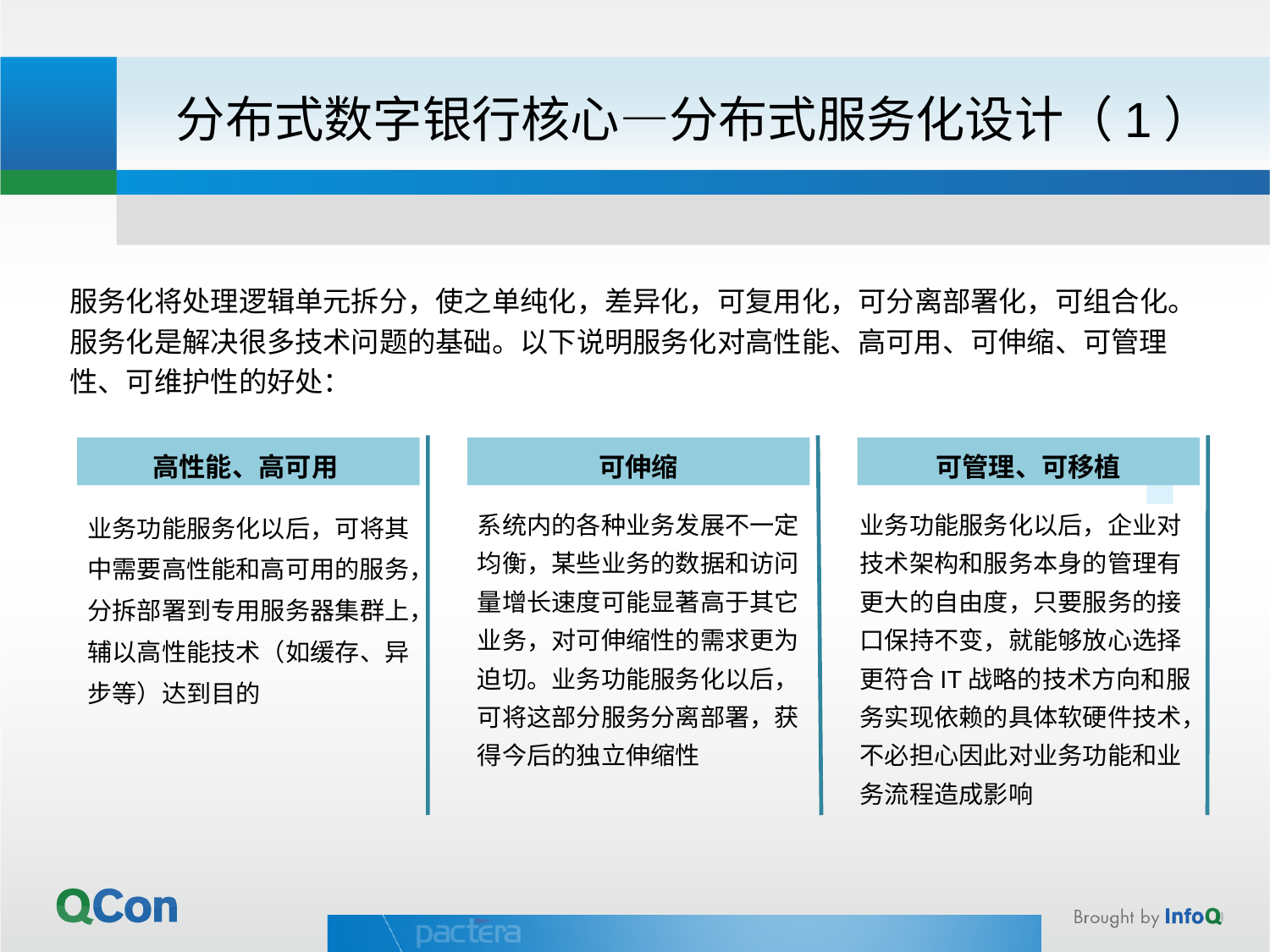

# 分布式数字银行核心—分布式服务化设计（1）
服务化将处理逻辑单元拆分，使之单纯化，差异化，可复用化，可分离部署化，可组合化。服务化是解决很多技术问题的基础。以下说明服务化对高性能、高可用、可伸缩、可管理性、可维护性的好处：

高性能、高可用
业务功能服务化以后，可将其中需要高性能和高可用的服务，分拆部署到专用服务器集群上，辅以高性能技术（如缓存、异步等）达到目的

可伸缩
系统内的各种业务发展不一定均衡，某些业务的数据和访问量增长速度可能显著高于其它业务，对可伸缩性的需求更为迫切。业务功能服务化以后，可将这部分服务分离部署，获得今后的独立伸缩性

可管理、可移植
业务功能服务化以后，企业对技术架构和服务本身的管理有更大的自由度，只要服务的接口保持不变，就能够放心选择更符合IT战略的技术方向和服务实现依赖的具体软硬件技术，不必担心因此对业务功能和业务流程造成影响